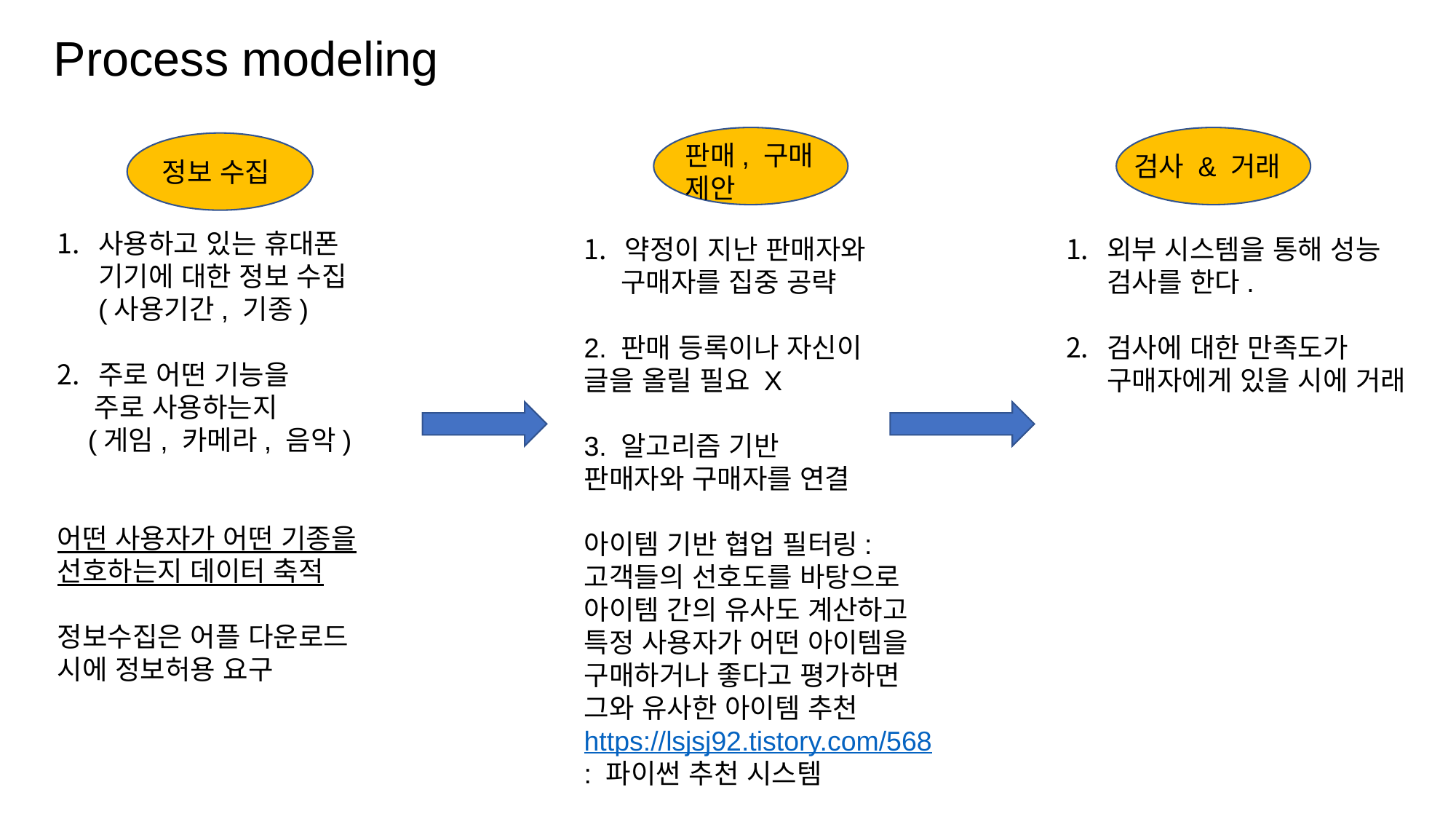

# Process modeling

판매, 구매 제안
검사 & 거래
정보 수집
사용하고 있는 휴대폰 기기에 대한 정보 수집(사용기간, 기종)

주로 어떤 기능을
    주로 사용하는지
    (게임, 카메라, 음악)

어떤 사용자가 어떤 기종을 선호하는지 데이터 축적

정보수집은 어플 다운로드 시에 정보허용 요구

약정이 지난 판매자와
    구매자를 집중 공략

2. 판매 등록이나 자신이
글을 올릴 필요 X

3. 알고리즘 기반
판매자와 구매자를 연결

아이템 기반 협업 필터링:
고객들의 선호도를 바탕으로 아이템 간의 유사도 계산하고 특정 사용자가 어떤 아이템을 구매하거나 좋다고 평가하면 그와 유사한 아이템 추천
https://lsjsj92.tistory.com/568 : 파이썬 추천 시스템

외부 시스템을 통해 성능 검사를 한다.

검사에 대한 만족도가 구매자에게 있을 시에 거래